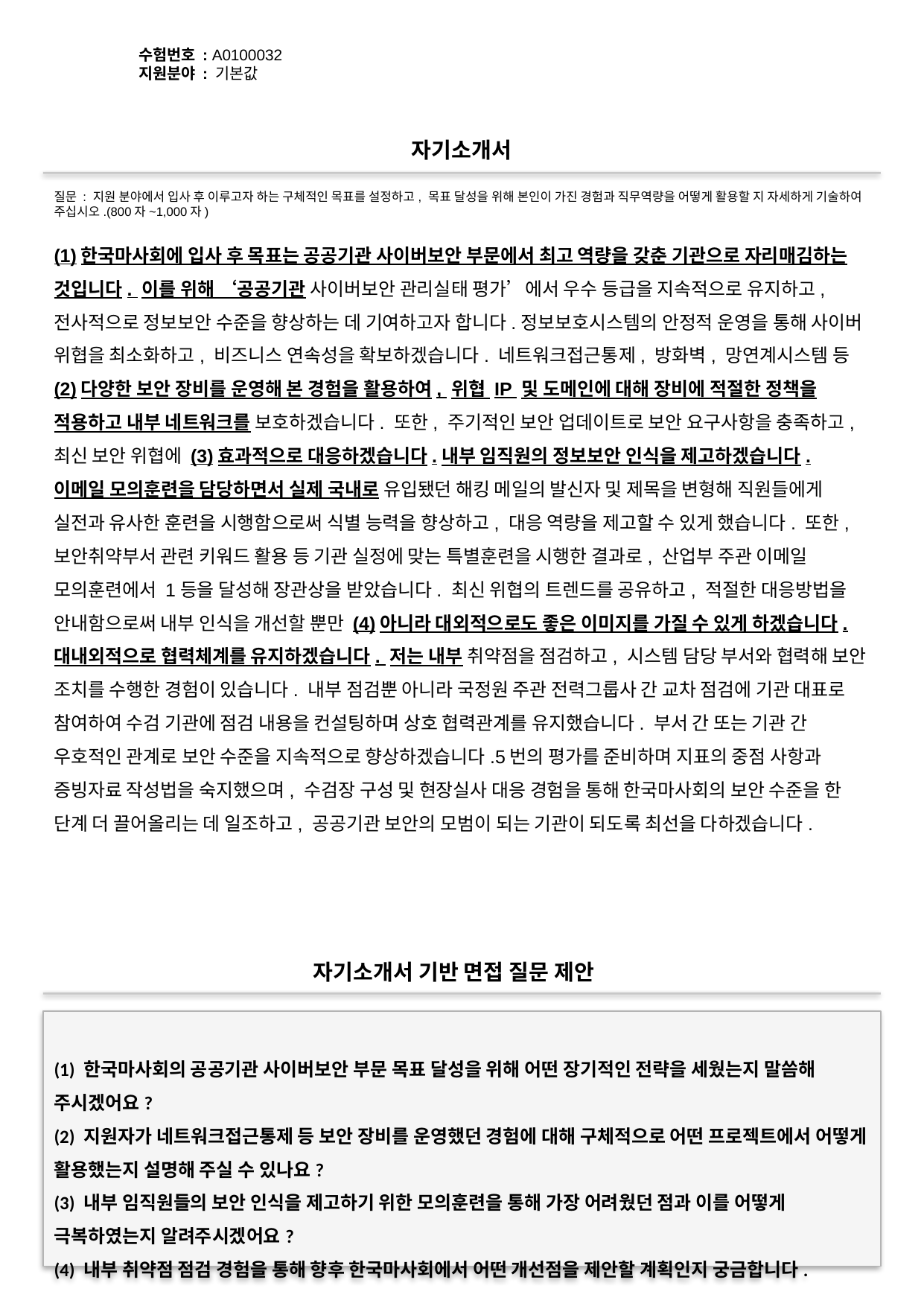

수험번호 : A0100032
지원분야 : 기본값
#

자기소개서

질문 : 지원 분야에서 입사 후 이루고자 하는 구체적인 목표를 설정하고, 목표 달성을 위해 본인이 가진 경험과 직무역량을 어떻게 활용할 지 자세하게 기술하여 주십시오.(800자~1,000자)

(1)한국마사회에 입사 후 목표는 공공기관 사이버보안 부문에서 최고 역량을 갖춘 기관으로 자리매김하는 것입니다. 이를 위해 ‘공공기관 사이버보안 관리실태 평가’에서 우수 등급을 지속적으로 유지하고, 전사적으로 정보보안 수준을 향상하는 데 기여하고자 합니다.정보보호시스템의 안정적 운영을 통해 사이버 위협을 최소화하고, 비즈니스 연속성을 확보하겠습니다. 네트워크접근통제, 방화벽, 망연계시스템 등 (2)다양한 보안 장비를 운영해 본 경험을 활용하여, 위협 IP 및 도메인에 대해 장비에 적절한 정책을 적용하고 내부 네트워크를 보호하겠습니다. 또한, 주기적인 보안 업데이트로 보안 요구사항을 충족하고, 최신 보안 위협에 (3)효과적으로 대응하겠습니다.내부 임직원의 정보보안 인식을 제고하겠습니다. 이메일 모의훈련을 담당하면서 실제 국내로 유입됐던 해킹 메일의 발신자 및 제목을 변형해 직원들에게 실전과 유사한 훈련을 시행함으로써 식별 능력을 향상하고, 대응 역량을 제고할 수 있게 했습니다. 또한, 보안취약부서 관련 키워드 활용 등 기관 실정에 맞는 특별훈련을 시행한 결과로, 산업부 주관 이메일 모의훈련에서 1등을 달성해 장관상을 받았습니다. 최신 위협의 트렌드를 공유하고, 적절한 대응방법을 안내함으로써 내부 인식을 개선할 뿐만 (4)아니라 대외적으로도 좋은 이미지를 가질 수 있게 하겠습니다.대내외적으로 협력체계를 유지하겠습니다. 저는 내부 취약점을 점검하고, 시스템 담당 부서와 협력해 보안 조치를 수행한 경험이 있습니다. 내부 점검뿐 아니라 국정원 주관 전력그룹사 간 교차 점검에 기관 대표로 참여하여 수검 기관에 점검 내용을 컨설팅하며 상호 협력관계를 유지했습니다. 부서 간 또는 기관 간 우호적인 관계로 보안 수준을 지속적으로 향상하겠습니다.5번의 평가를 준비하며 지표의 중점 사항과 증빙자료 작성법을 숙지했으며, 수검장 구성 및 현장실사 대응 경험을 통해 한국마사회의 보안 수준을 한 단계 더 끌어올리는 데 일조하고, 공공기관 보안의 모범이 되는 기관이 되도록 최선을 다하겠습니다.

자기소개서 기반 면접 질문 제안

(1) 한국마사회의 공공기관 사이버보안 부문 목표 달성을 위해 어떤 장기적인 전략을 세웠는지 말씀해 주시겠어요?
(2) 지원자가 네트워크접근통제 등 보안 장비를 운영했던 경험에 대해 구체적으로 어떤 프로젝트에서 어떻게 활용했는지 설명해 주실 수 있나요?
(3) 내부 임직원들의 보안 인식을 제고하기 위한 모의훈련을 통해 가장 어려웠던 점과 이를 어떻게 극복하였는지 알려주시겠어요?
(4) 내부 취약점 점검 경험을 통해 향후 한국마사회에서 어떤 개선점을 제안할 계획인지 궁금합니다.